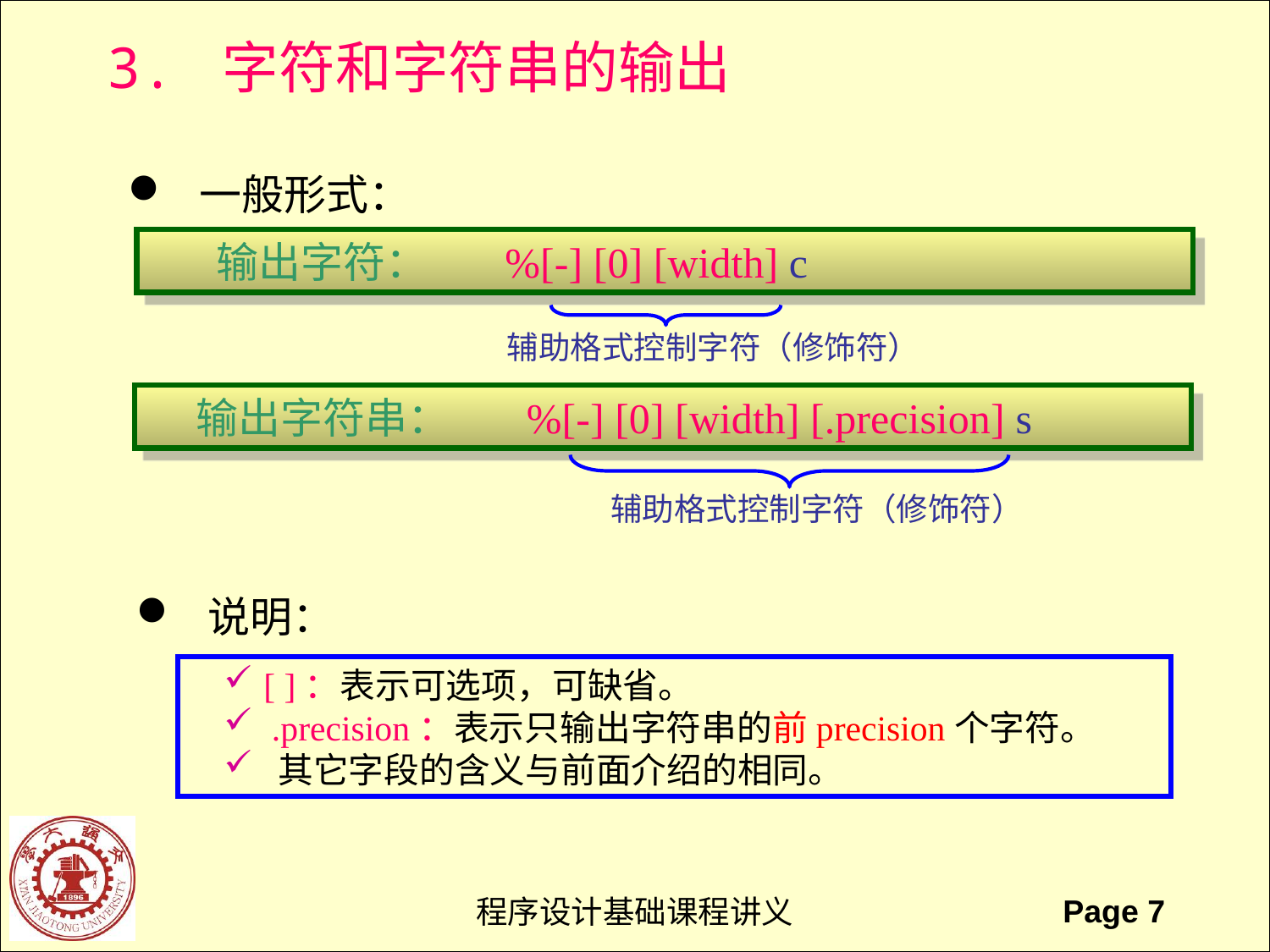

3. 字符和字符串的输出
  一般形式：

      输出字符：       %[-] [0] [width] c
辅助格式控制字符（修饰符）

    输出字符串：       %[-] [0] [width] [.precision] s
辅助格式控制字符（修饰符）
  说明：
 [ ]：表示可选项，可缺省。
  .precision：表示只输出字符串的前precision个字符。
  其它字段的含义与前面介绍的相同。